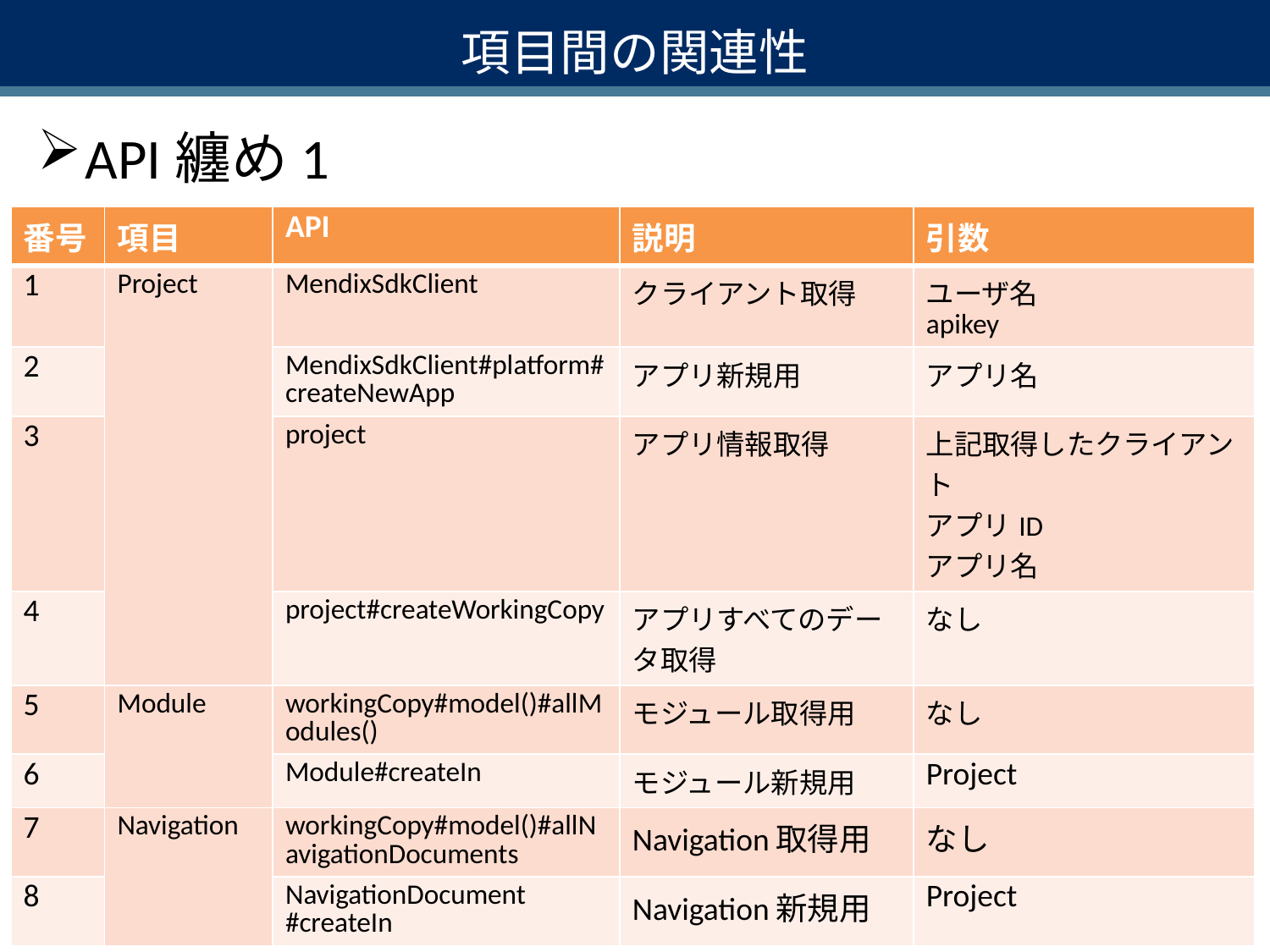

# 項目間の関連性
API纏め1
| 番号 | 項目 | API | 説明 | 引数 |
| --- | --- | --- | --- | --- |
| 1 | Project | MendixSdkClient | クライアント取得 | ユーザ名 apikey |
| 2 |  | MendixSdkClient#platform#createNewApp | アプリ新規用 | アプリ名 |
| 3 |  | project | アプリ情報取得 | 上記取得したクライアント アプリID アプリ名 |
| 4 |  | project#createWorkingCopy | アプリすべてのデータ取得 | なし |
| 5 | Module | workingCopy#model()#allModules() | モジュール取得用 | なし |
| 6 |  | Module#createIn | モジュール新規用 | Project |
| 7 | Navigation | workingCopy#model()#allNavigationDocuments | Navigation取得用 | なし |
| 8 |  | NavigationDocument #createIn | Navigation新規用 | Project |